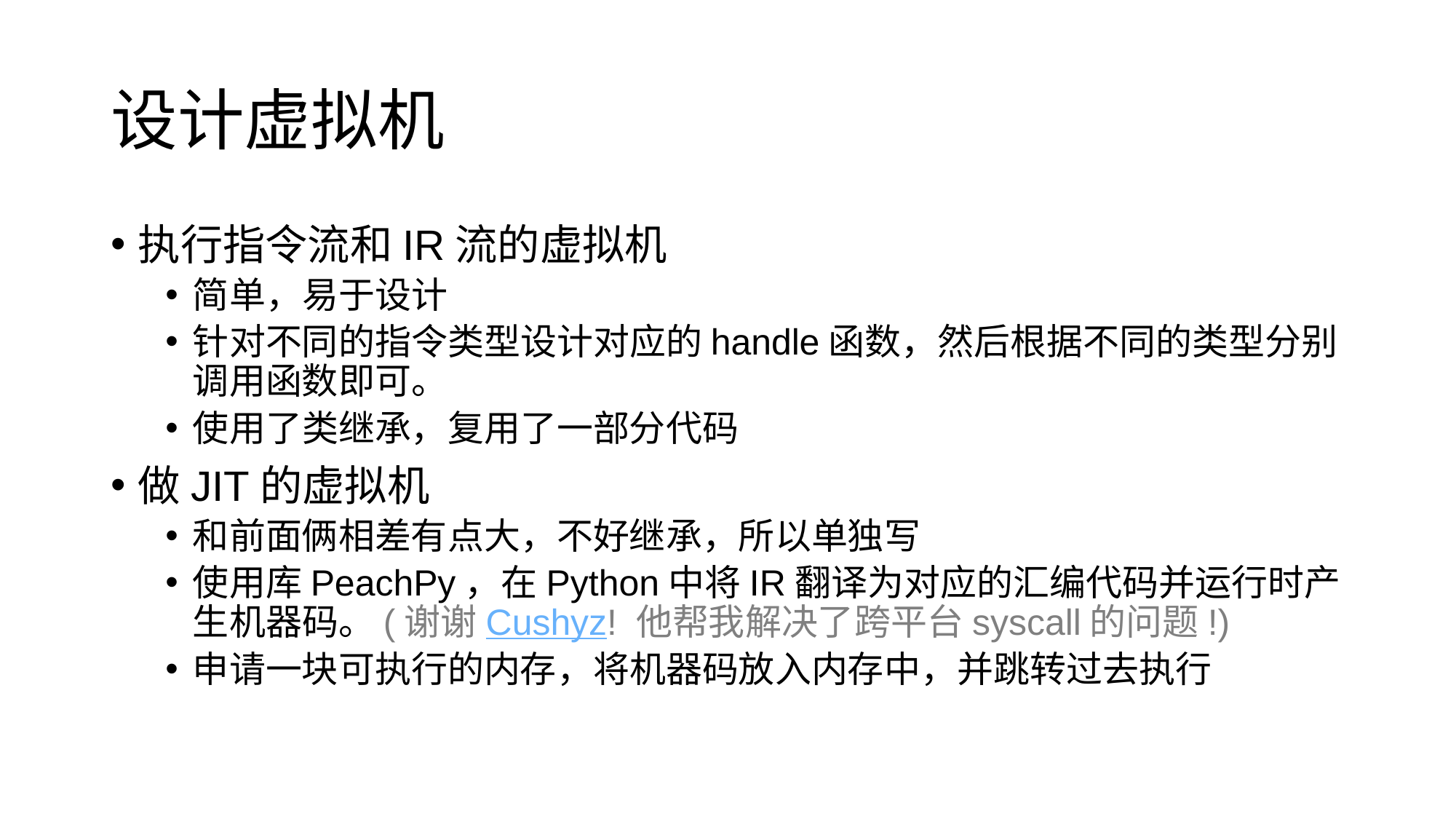

# 设计虚拟机
执行指令流和IR流的虚拟机
简单，易于设计
针对不同的指令类型设计对应的handle函数，然后根据不同的类型分别调用函数即可。
使用了类继承，复用了一部分代码
做JIT的虚拟机
和前面俩相差有点大，不好继承，所以单独写
使用库PeachPy，在Python中将IR翻译为对应的汇编代码并运行时产生机器码。(谢谢Cushyz! 他帮我解决了跨平台syscall的问题!)
申请一块可执行的内存，将机器码放入内存中，并跳转过去执行